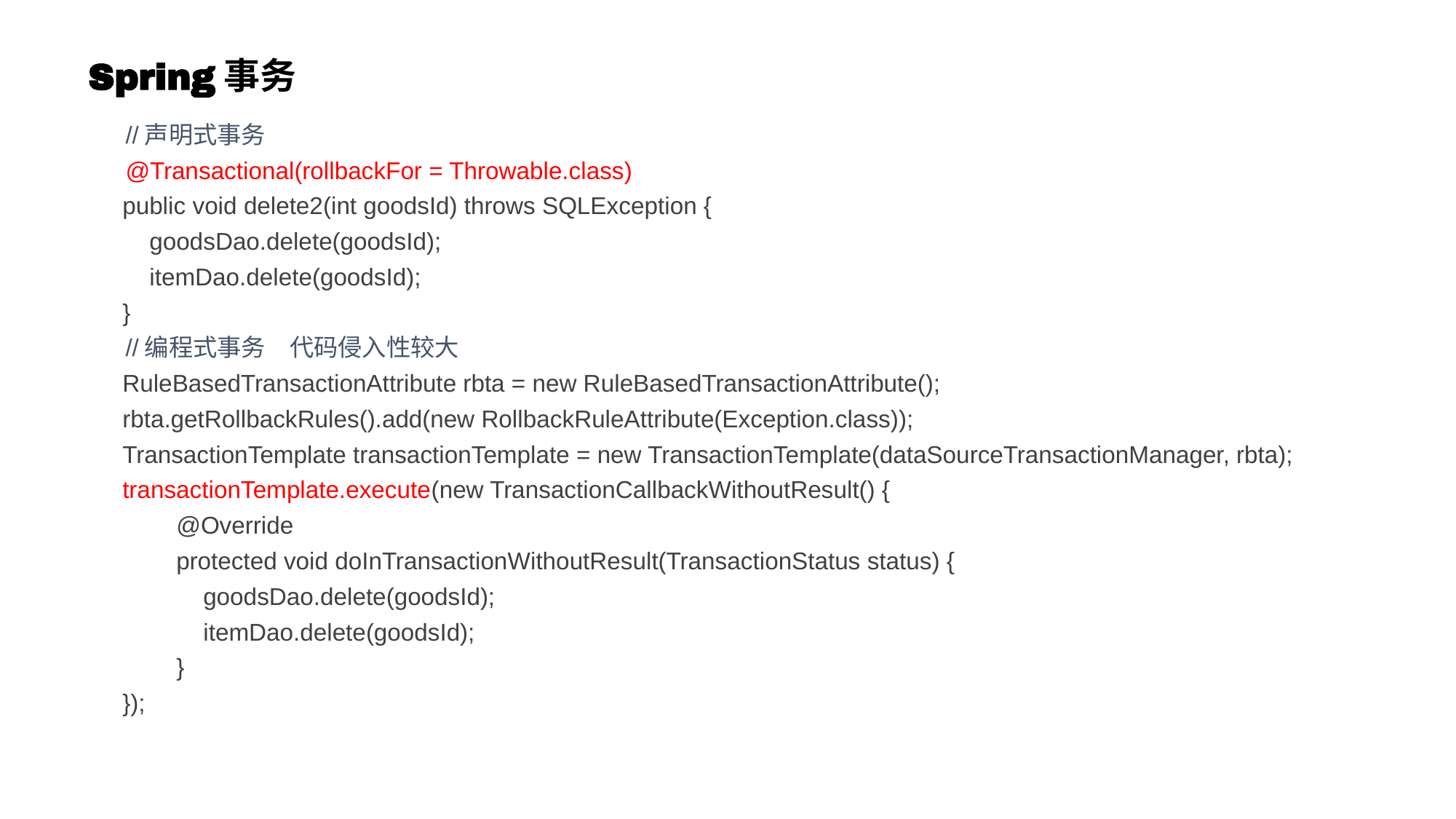

# Spring事务
　//声明式事务
　@Transactional(rollbackFor = Throwable.class)
    public void delete2(int goodsId) throws SQLException {
        goodsDao.delete(goodsId);
        itemDao.delete(goodsId);
    }
　//编程式事务　代码侵入性较大
    RuleBasedTransactionAttribute rbta = new RuleBasedTransactionAttribute();
    rbta.getRollbackRules().add(new RollbackRuleAttribute(Exception.class));
    TransactionTemplate transactionTemplate = new TransactionTemplate(dataSourceTransactionManager, rbta);
    transactionTemplate.execute(new TransactionCallbackWithoutResult() {
            @Override
            protected void doInTransactionWithoutResult(TransactionStatus status) {
                goodsDao.delete(goodsId);
                itemDao.delete(goodsId);
            }
    });